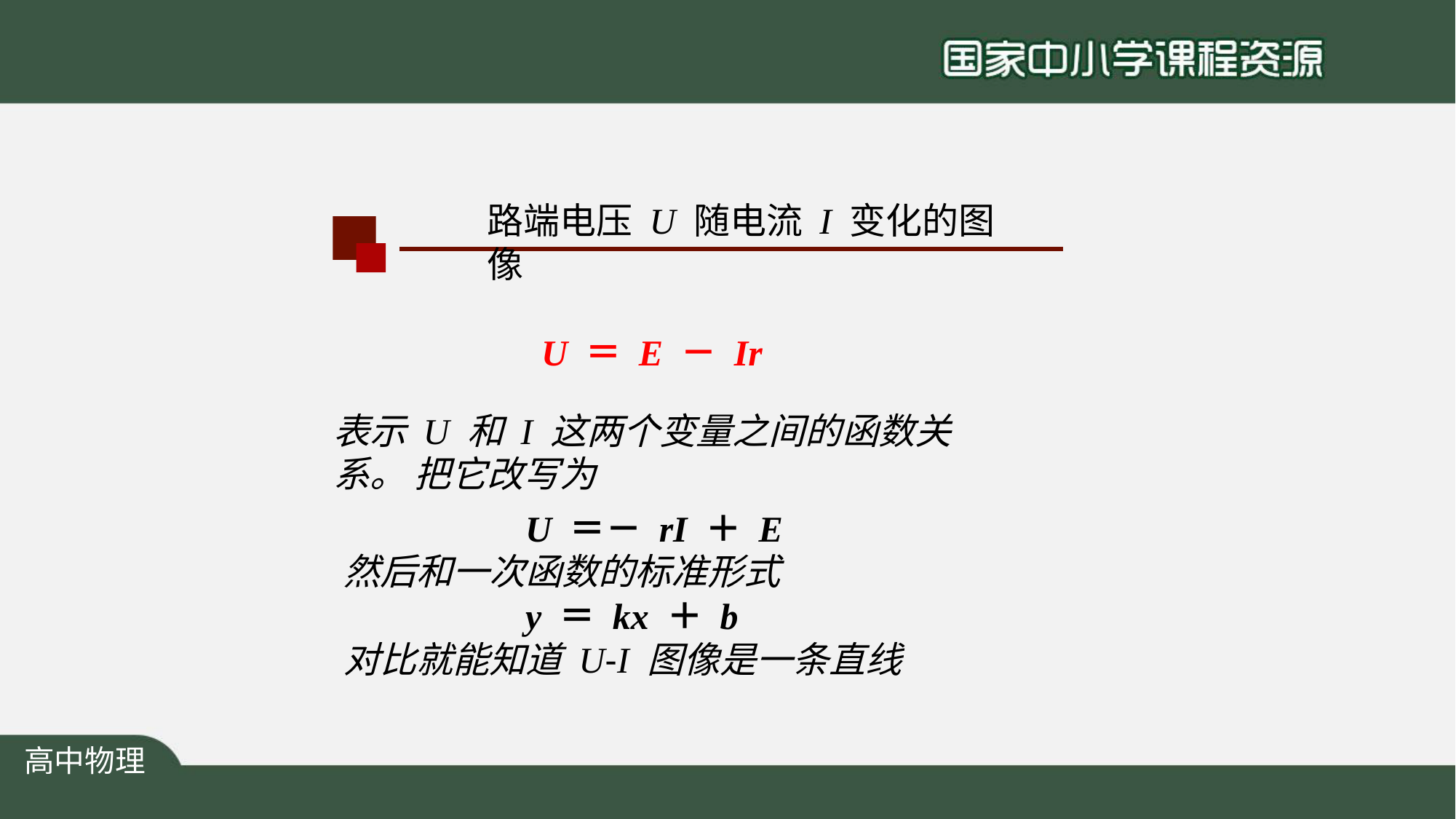

路端电压 U 随电流 I 变化的图像

U ＝ E － Ir
表示 U 和 I 这两个变量之间的函数关系。 把它改写为
U ＝－ rI ＋ E
然后和一次函数的标准形式
y ＝ kx ＋ b
对比就能知道 U-I 图像是一条直线

高中物理